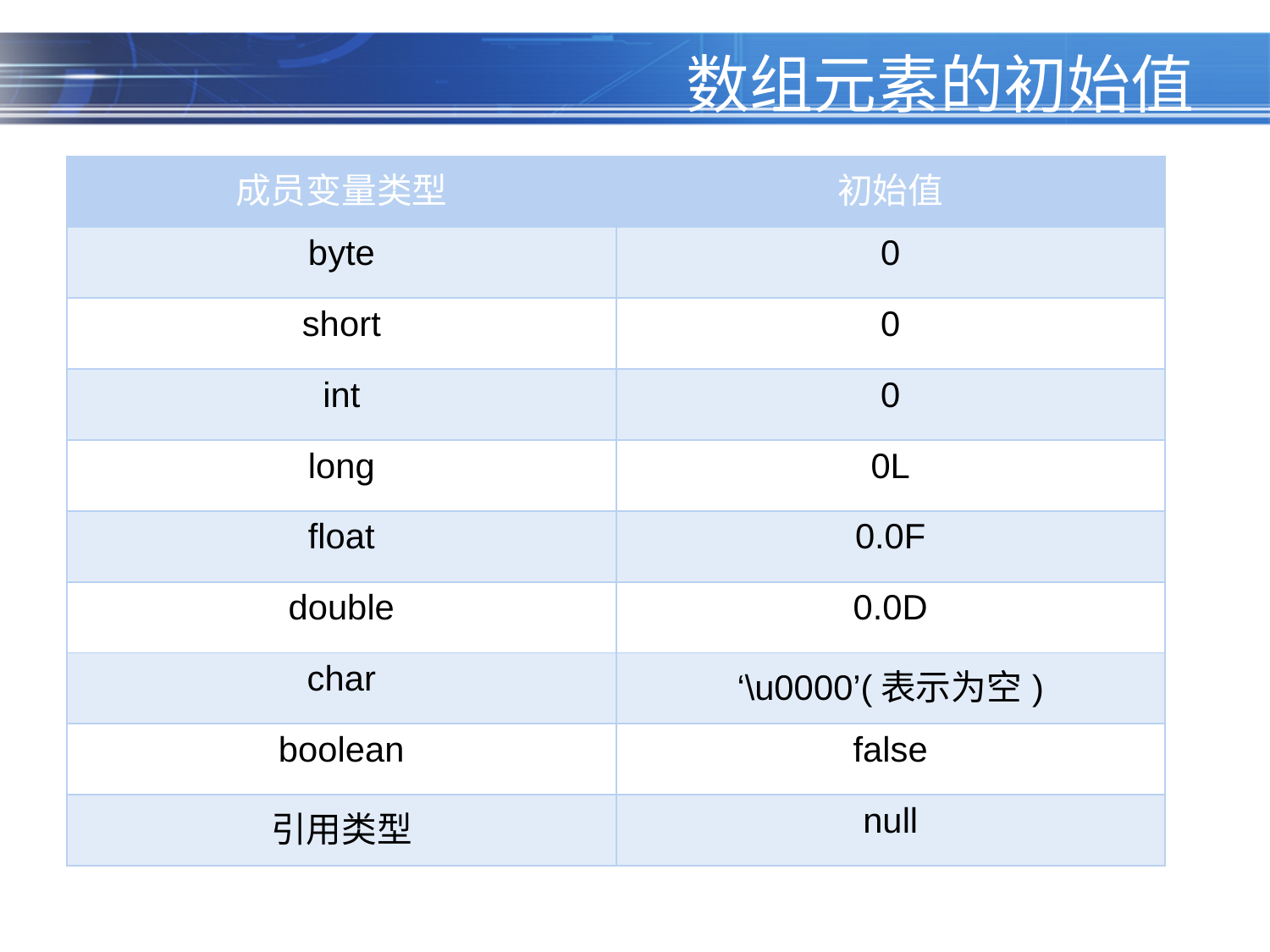

# 数组元素的初始值
| 成员变量类型 | 初始值 |
| --- | --- |
| byte | 0 |
| short | 0 |
| int | 0 |
| long | 0L |
| float | 0.0F |
| double | 0.0D |
| char | ‘\u0000’(表示为空) |
| boolean | false |
| 引用类型 | null |